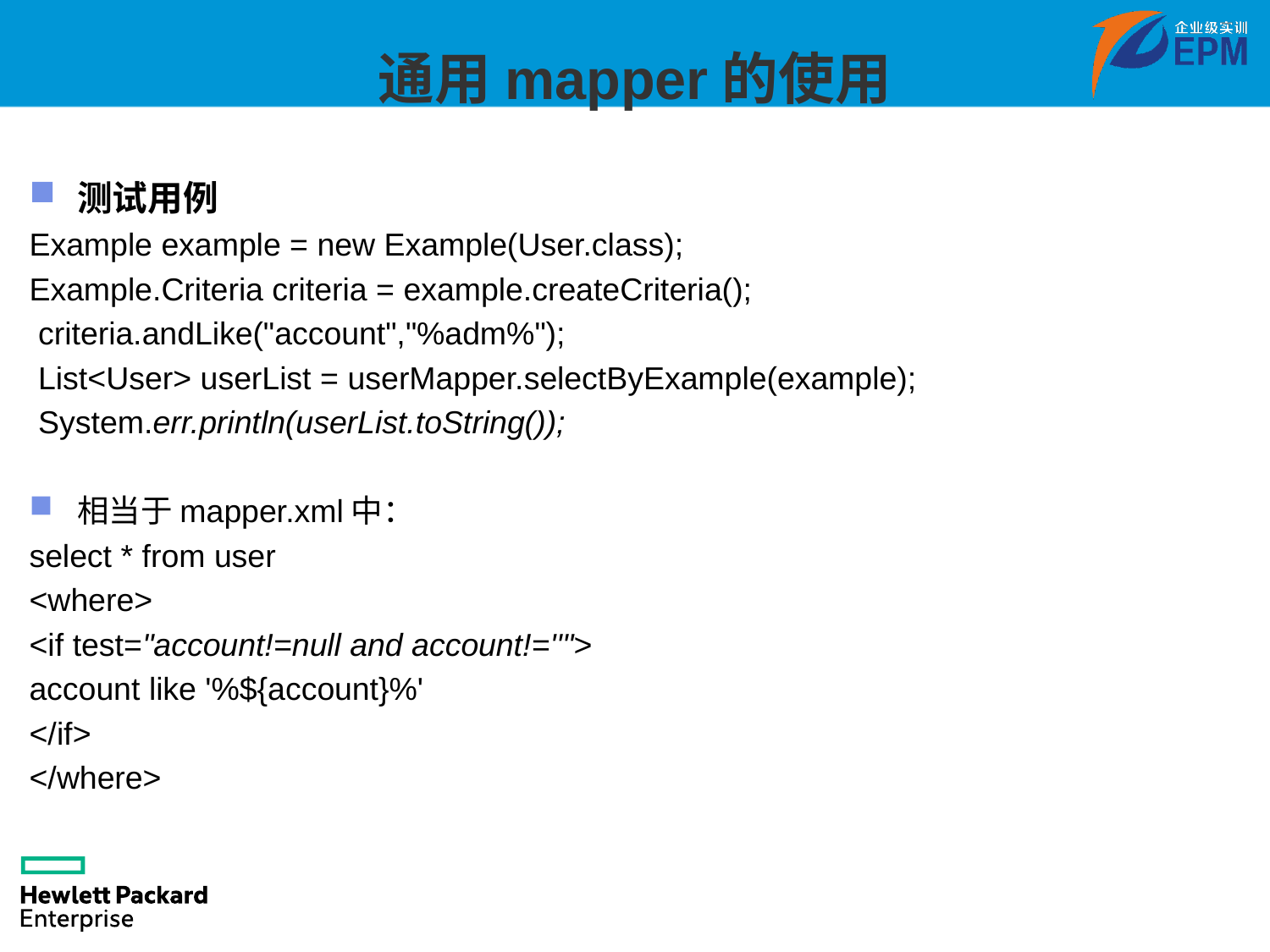

# 通用mapper的使用
测试用例
Example example = new Example(User.class);
Example.Criteria criteria = example.createCriteria();
 criteria.andLike("account","%adm%");
 List<User> userList = userMapper.selectByExample(example);
 System.err.println(userList.toString());

相当于mapper.xml中：
select * from user
<where>
<if test="account!=null and account!=''">
account like '%${account}%'
</if>
</where>